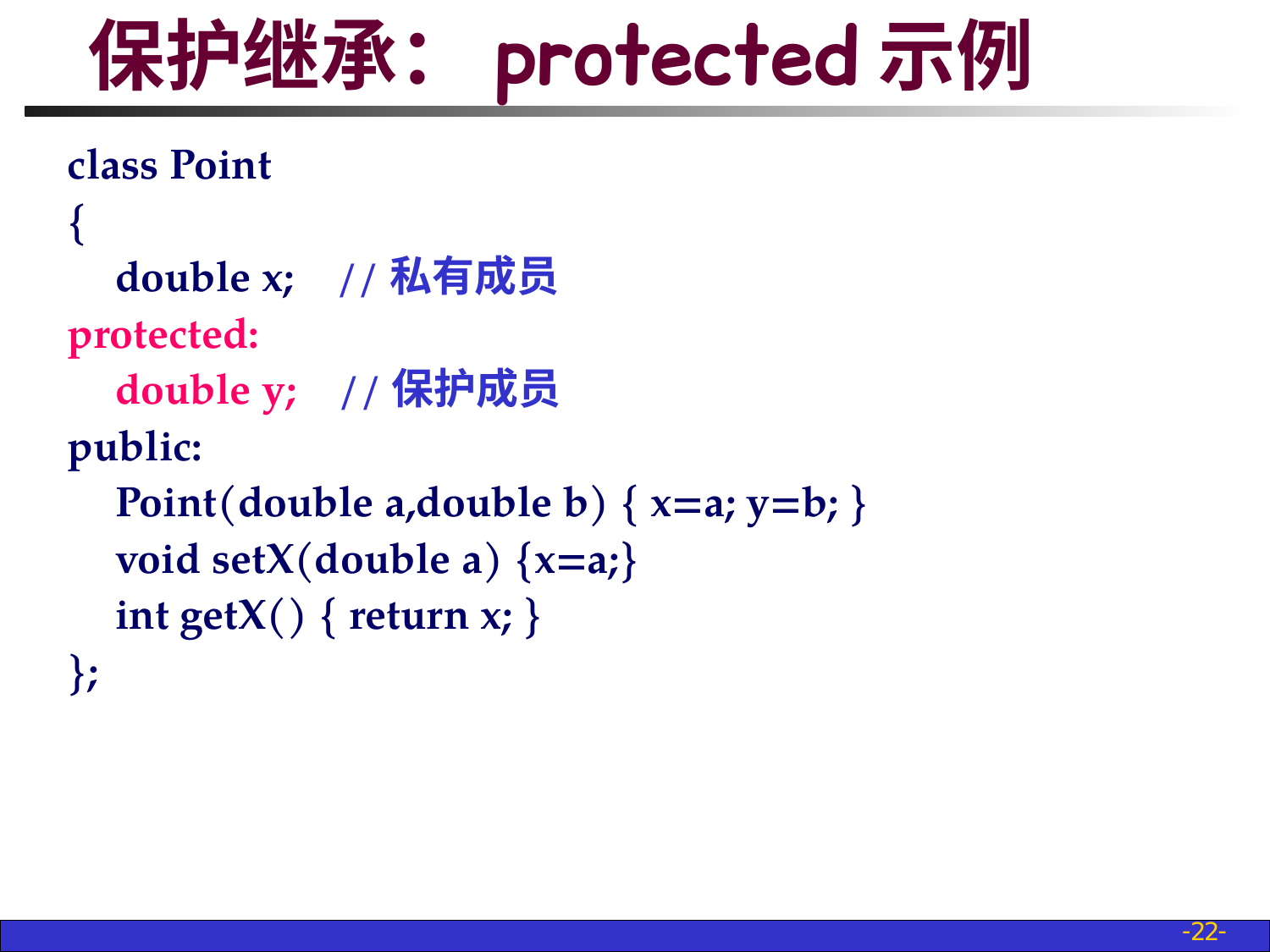

# 保护继承：protected示例
class Point
{
	double x;    //私有成员
protected:
	double y;    //保护成员
public:
	Point(double a,double b) { x=a; y=b; }
	void setX(double a) {x=a;}
	int getX() { return x; }
};
-22-